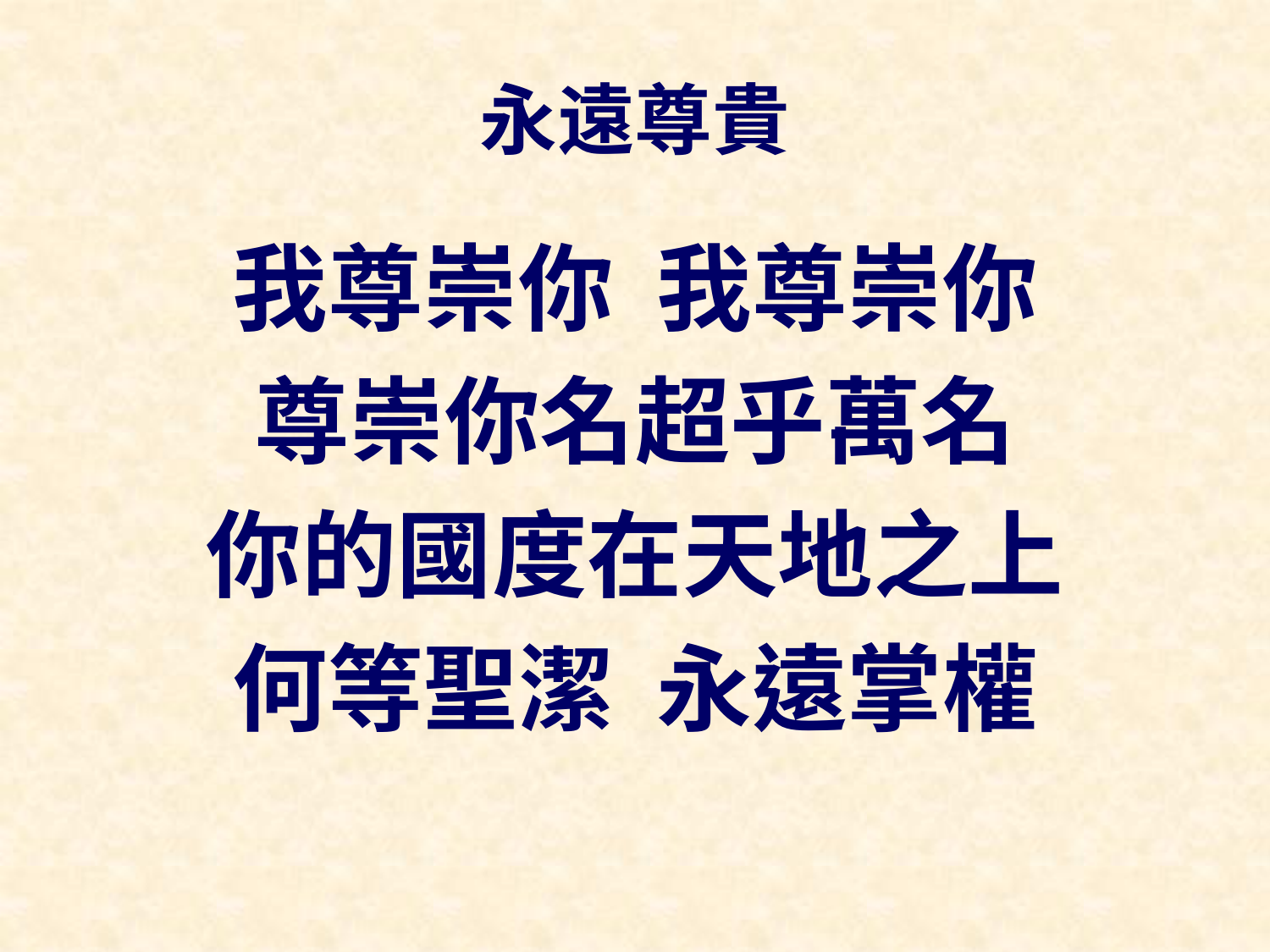

# 永遠尊貴
我尊崇你  我尊崇你
尊崇你名超乎萬名
你的國度在天地之上
何等聖潔  永遠掌權